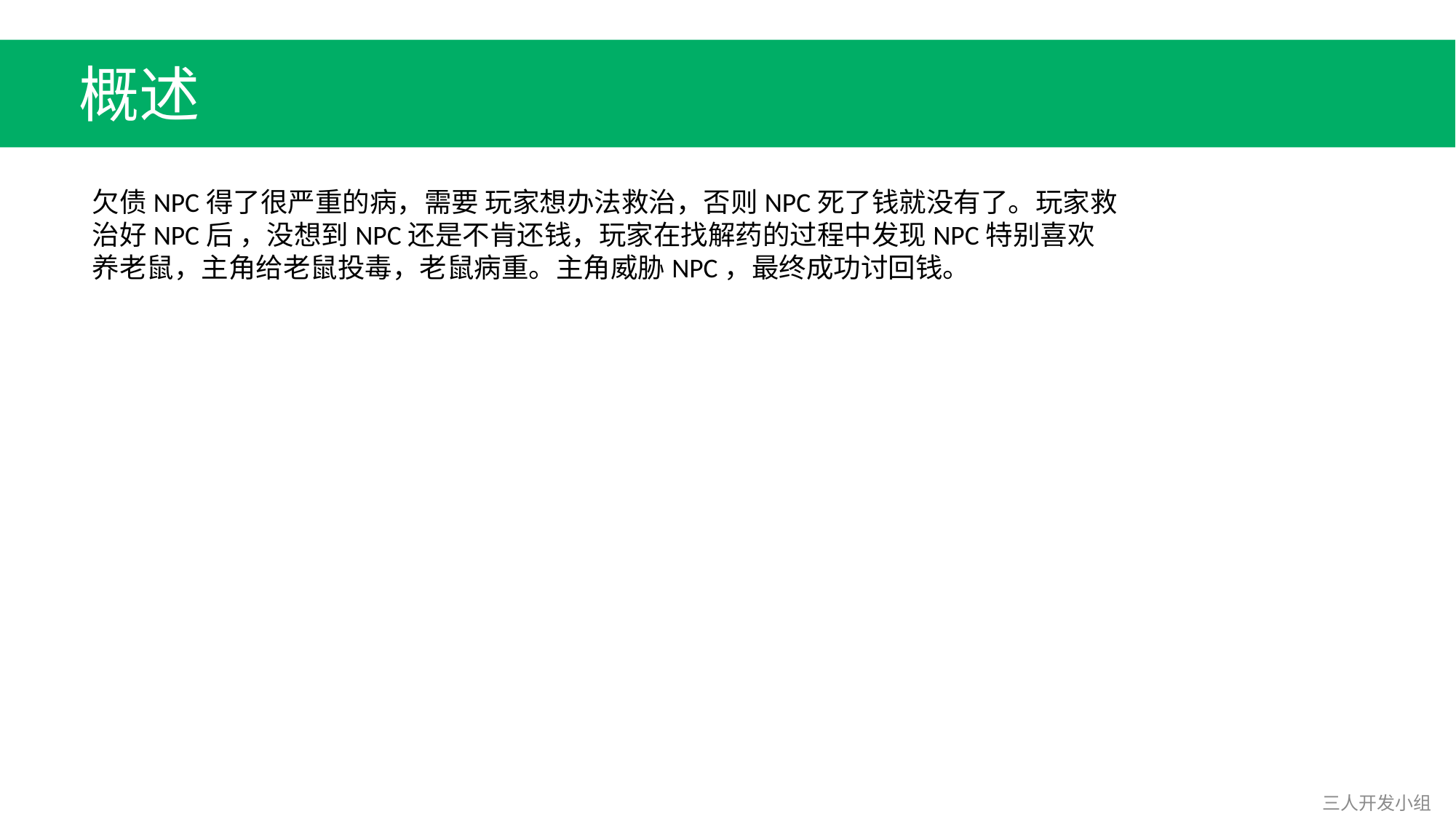

概述
欠债NPC得了很严重的病，需要 玩家想办法救治，否则NPC死了钱就没有了。玩家救治好NPC后 ，没想到NPC还是不肯还钱，玩家在找解药的过程中发现NPC特别喜欢养老鼠，主角给老鼠投毒，老鼠病重。主角威胁NPC，最终成功讨回钱。
三人开发小组